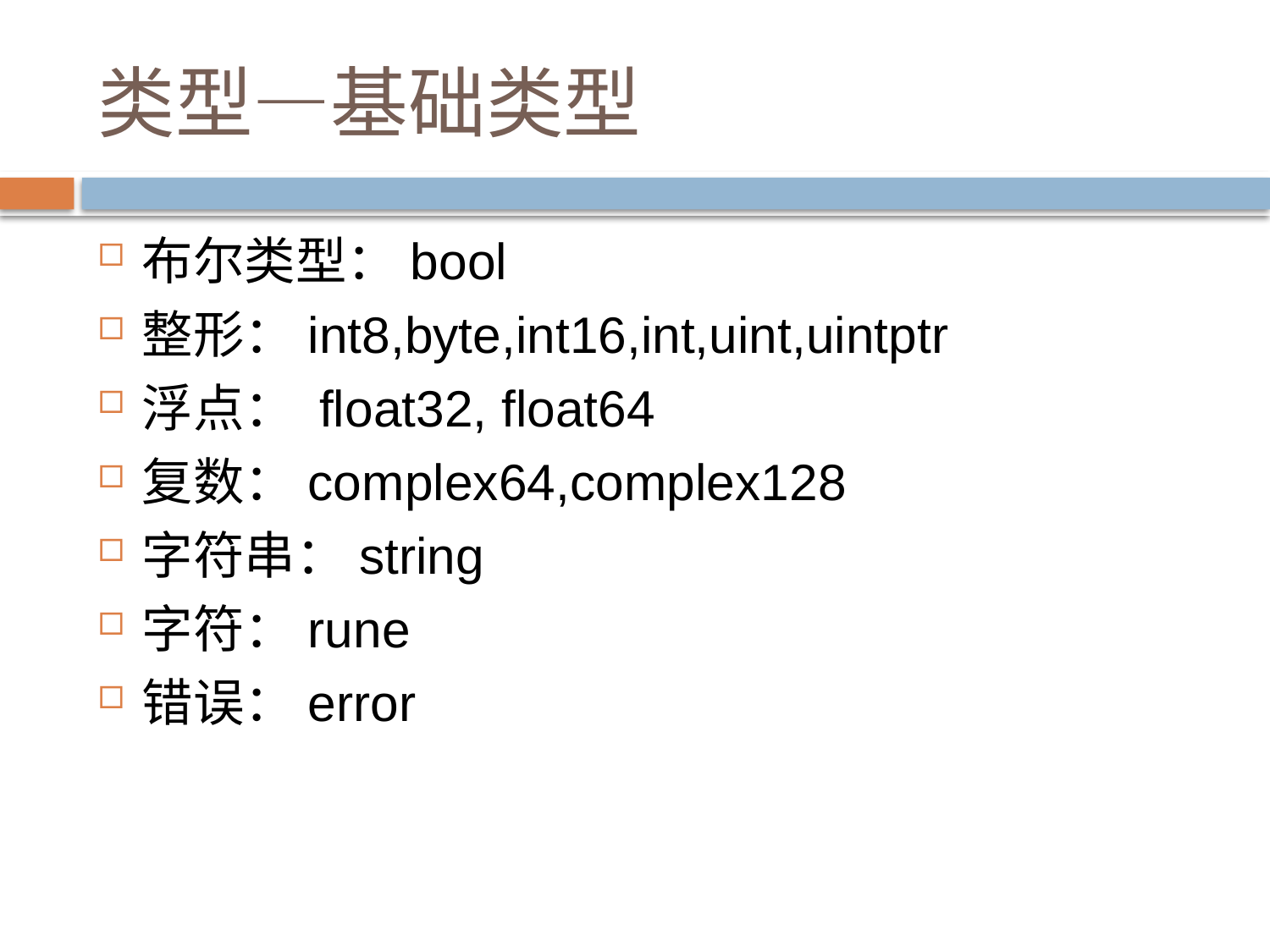

# 类型—基础类型
布尔类型：bool
整形：int8,byte,int16,int,uint,uintptr
浮点： float32, float64
复数：complex64,complex128
字符串：string
字符：rune
错误：error